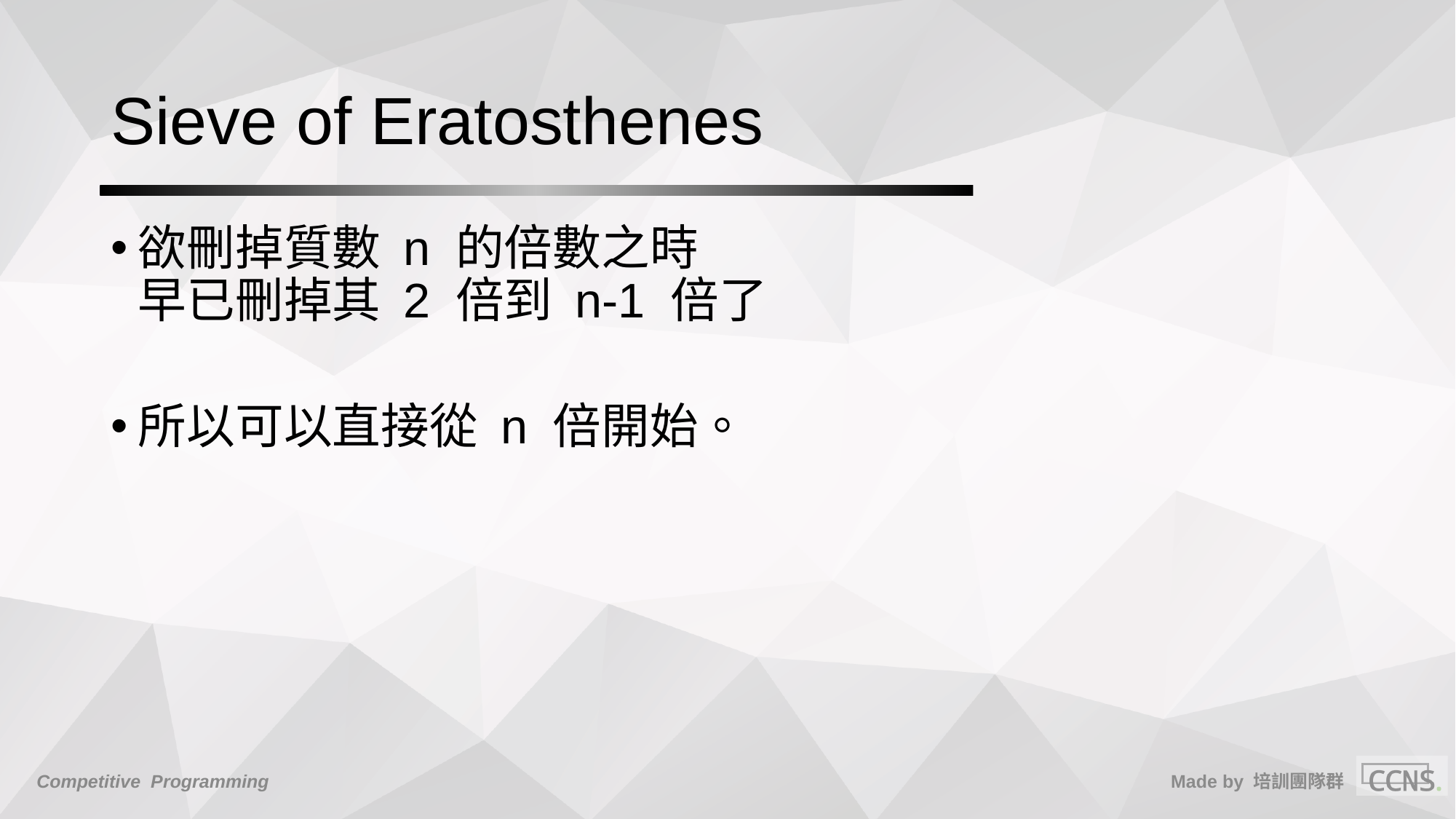

# Sieve of Eratosthenes
欲刪掉質數 n 的倍數之時
早已刪掉其 2 倍到 n-1 倍了
所以可以直接從 n 倍開始。